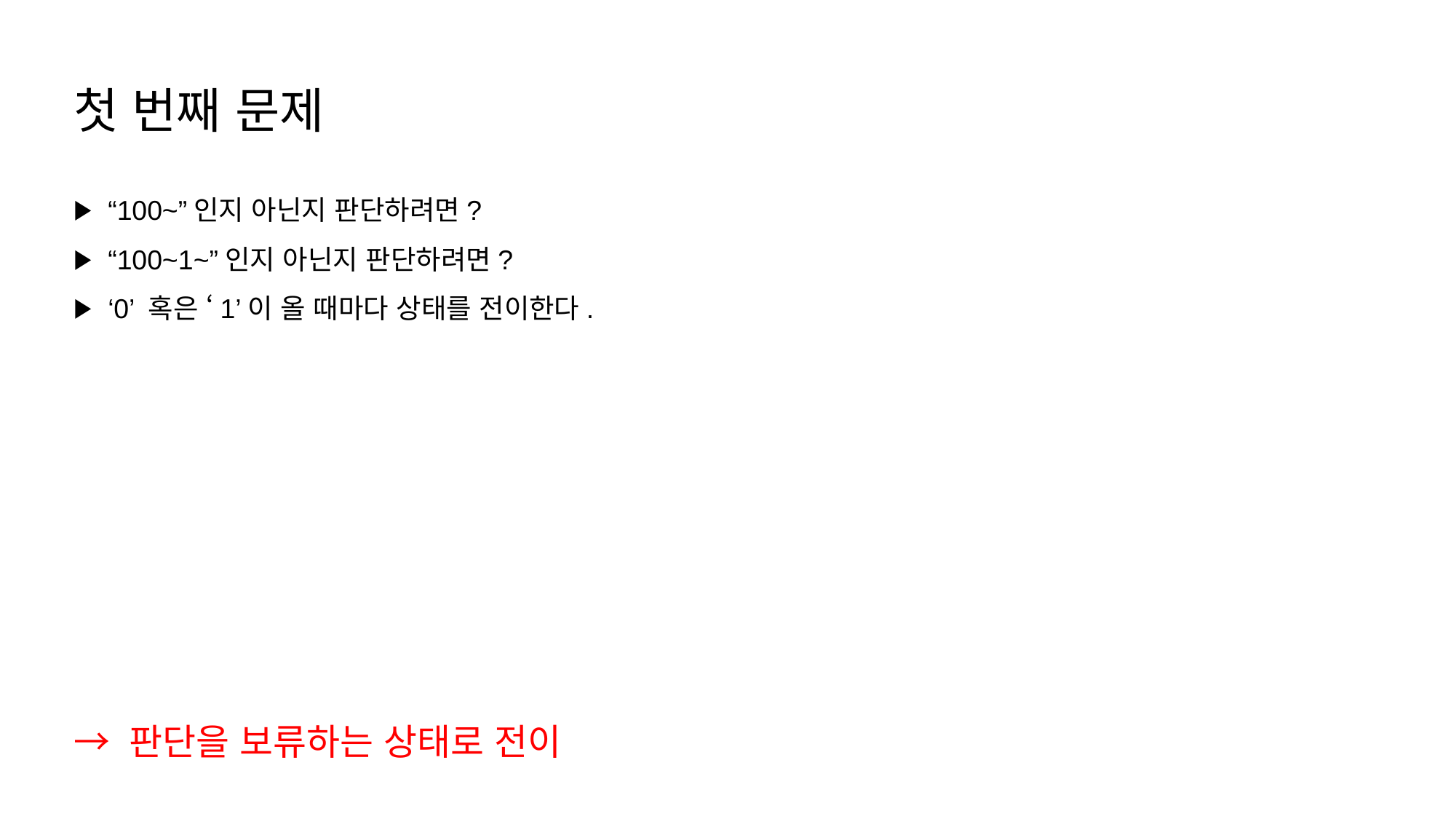

첫 번째 문제
“100~”인지 아닌지 판단하려면?
“100~1~”인지 아닌지 판단하려면?
‘0’ 혹은 ‘1’이 올 때마다 상태를 전이한다.
→ 판단을 보류하는 상태로 전이